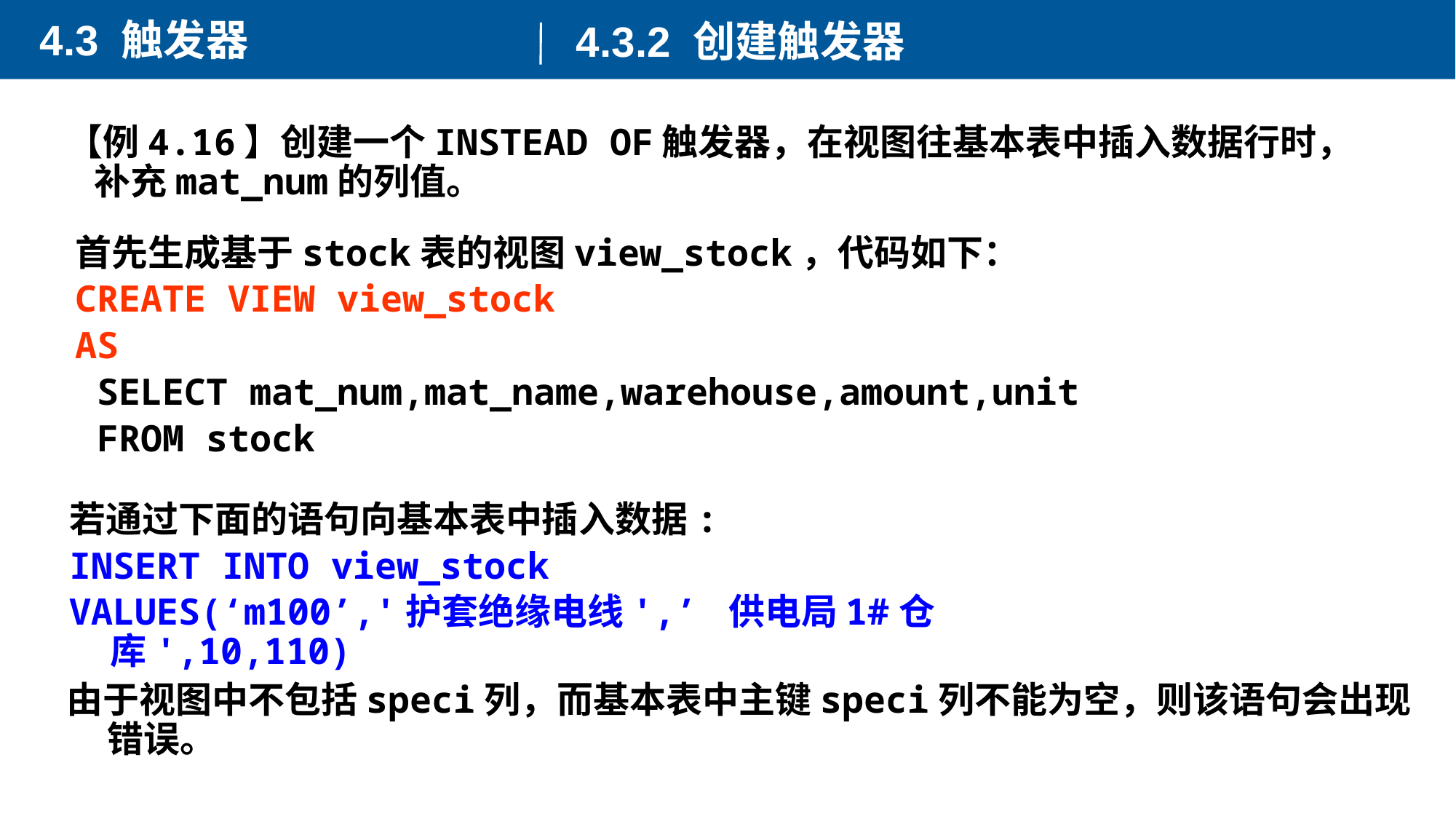

4.3 触发器
4.3.2 创建触发器
【例4.16】创建一个INSTEAD OF触发器，在视图往基本表中插入数据行时，补充mat_num的列值。

首先生成基于stock表的视图view_stock，代码如下：
CREATE VIEW view_stock
AS
 SELECT mat_num,mat_name,warehouse,amount,unit
 FROM stock

若通过下面的语句向基本表中插入数据:
INSERT INTO view_stock
VALUES(‘m100’,'护套绝缘电线',’ 供电局1#仓库',10,110)

由于视图中不包括speci列，而基本表中主键speci列不能为空，则该语句会出现错误。